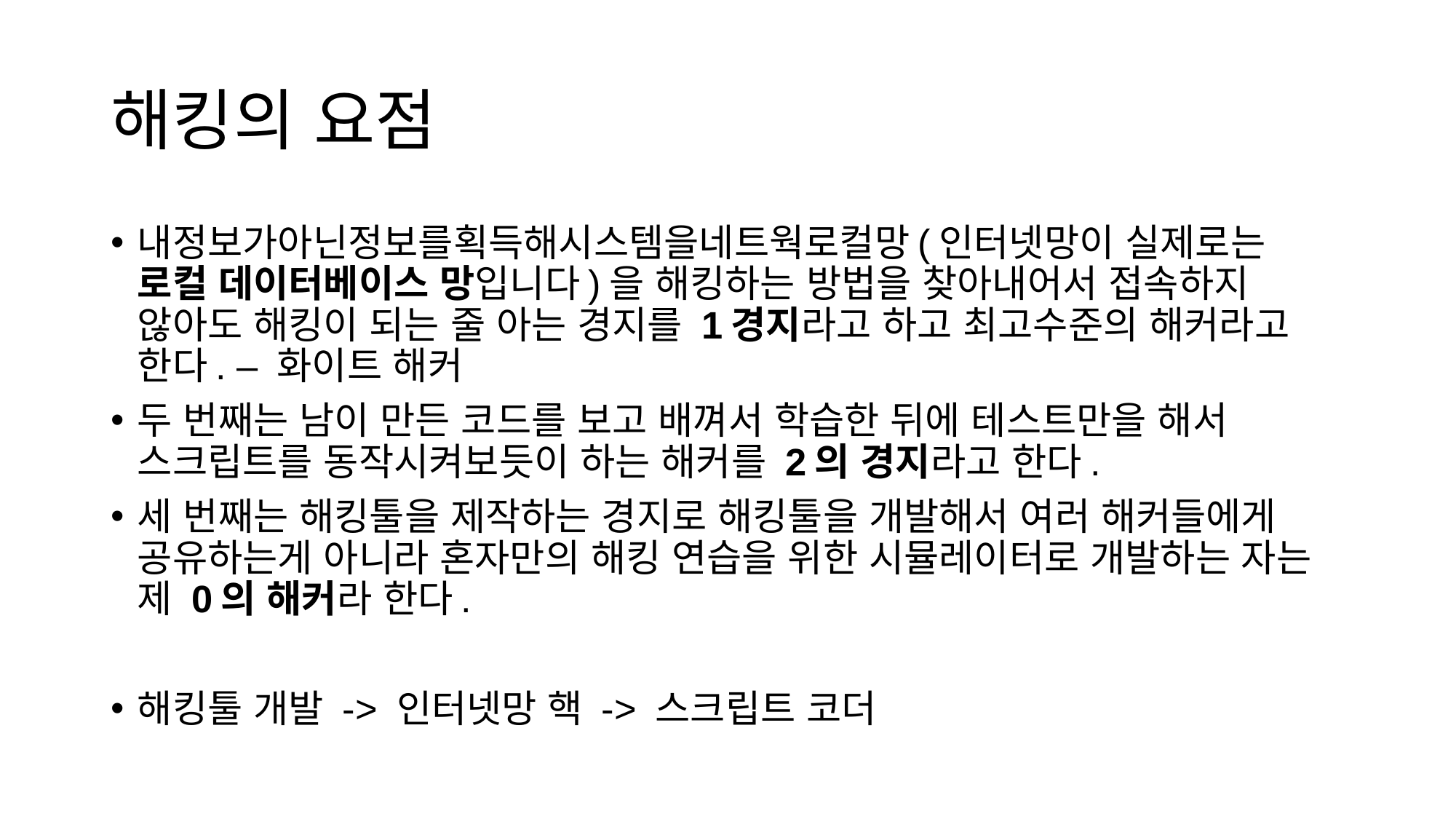

# 해킹의 요점
내정보가아닌정보를획득해시스템을네트웍로컬망(인터넷망이 실제로는 로컬 데이터베이스 망입니다)을 해킹하는 방법을 찾아내어서 접속하지 않아도 해킹이 되는 줄 아는 경지를 1경지라고 하고 최고수준의 해커라고 한다. – 화이트 해커
두 번째는 남이 만든 코드를 보고 배껴서 학습한 뒤에 테스트만을 해서 스크립트를 동작시켜보듯이 하는 해커를 2의 경지라고 한다.
세 번째는 해킹툴을 제작하는 경지로 해킹툴을 개발해서 여러 해커들에게 공유하는게 아니라 혼자만의 해킹 연습을 위한 시뮬레이터로 개발하는 자는 제 0의 해커라 한다.

해킹툴 개발 -> 인터넷망 핵 -> 스크립트 코더